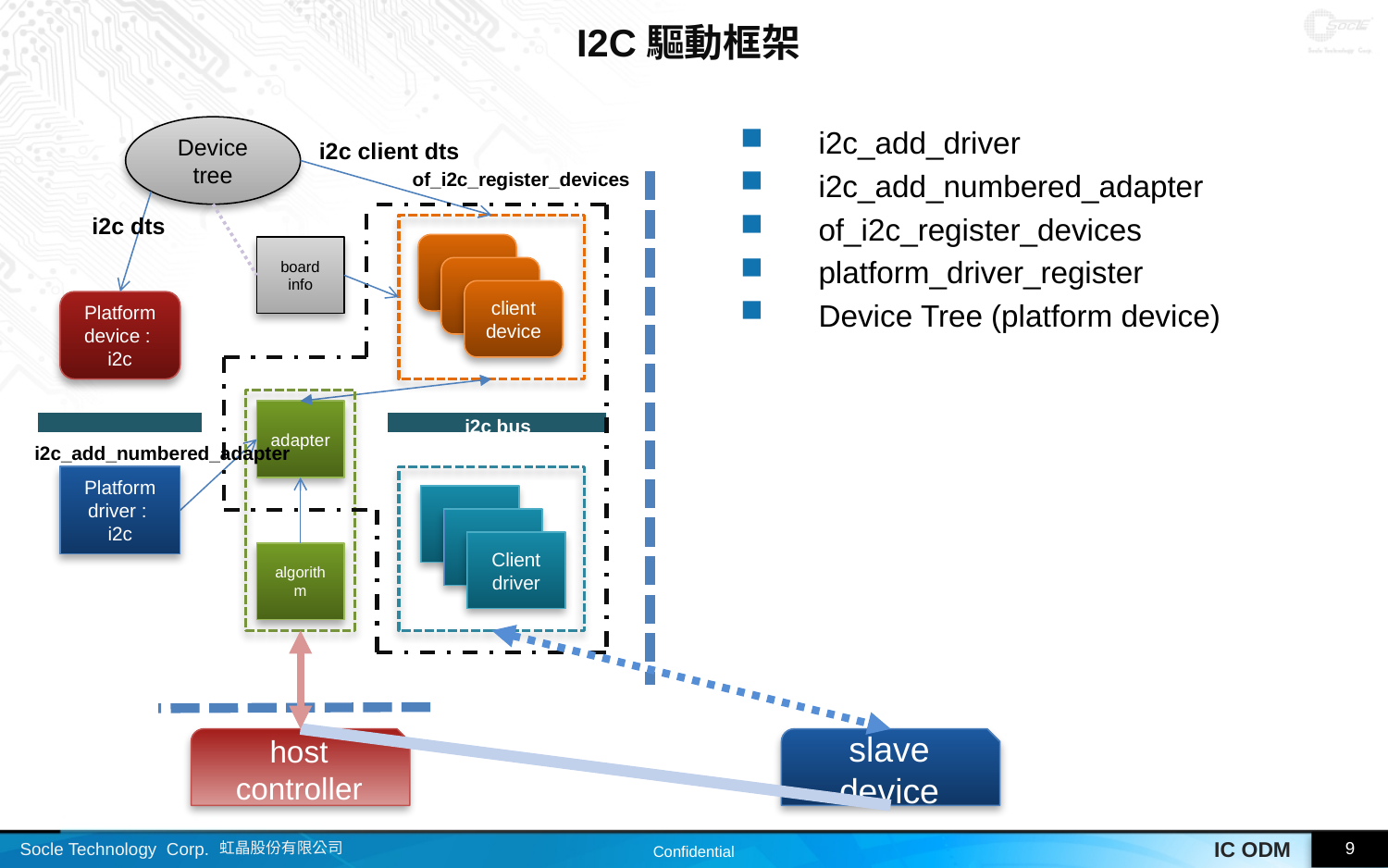

# I2C驅動框架
Device tree
i2c_add_driver
i2c_add_numbered_adapter
of_i2c_register_devices
platform_driver_register
Device Tree (platform device)
i2c client dts
of_i2c_register_devices
i2c dts

board info

client device
Platform device :
i2c

adapter
i2c bus
i2c_add_numbered_adapter
Platform driver :
i2c

Client driver
algorithm
host controller
slave device